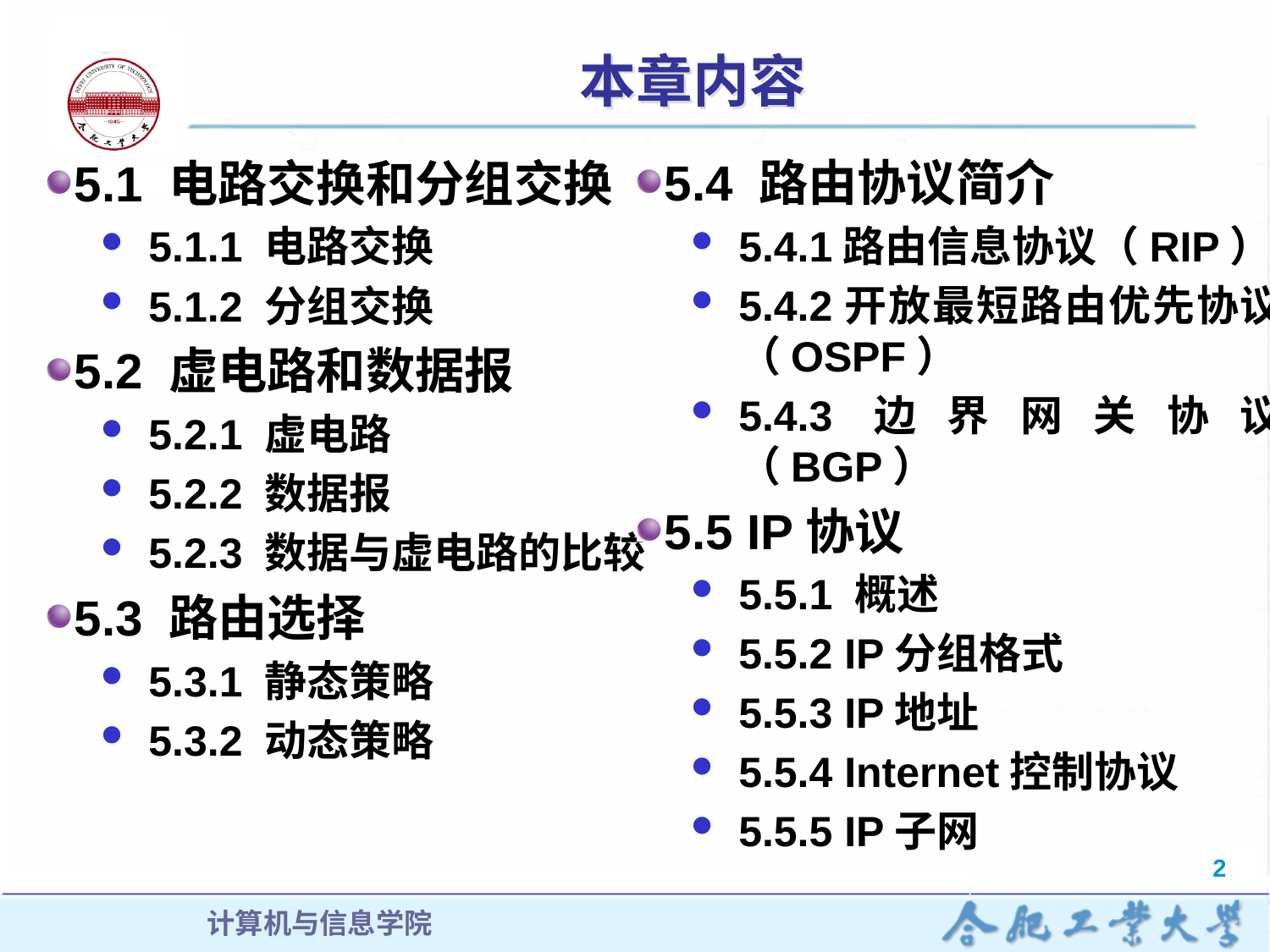

# 本章内容
5.4 路由协议简介
5.4.1路由信息协议（RIP）
5.4.2开放最短路由优先协议（OSPF）
5.4.3边界网关协议（BGP）
5.5 IP协议
5.5.1 概述
5.5.2 IP分组格式
5.5.3 IP地址
5.5.4 Internet控制协议
5.5.5 IP子网
5.1 电路交换和分组交换
5.1.1 电路交换
5.1.2 分组交换
5.2 虚电路和数据报
5.2.1 虚电路
5.2.2 数据报
5.2.3 数据与虚电路的比较
5.3 路由选择
5.3.1 静态策略
5.3.2 动态策略